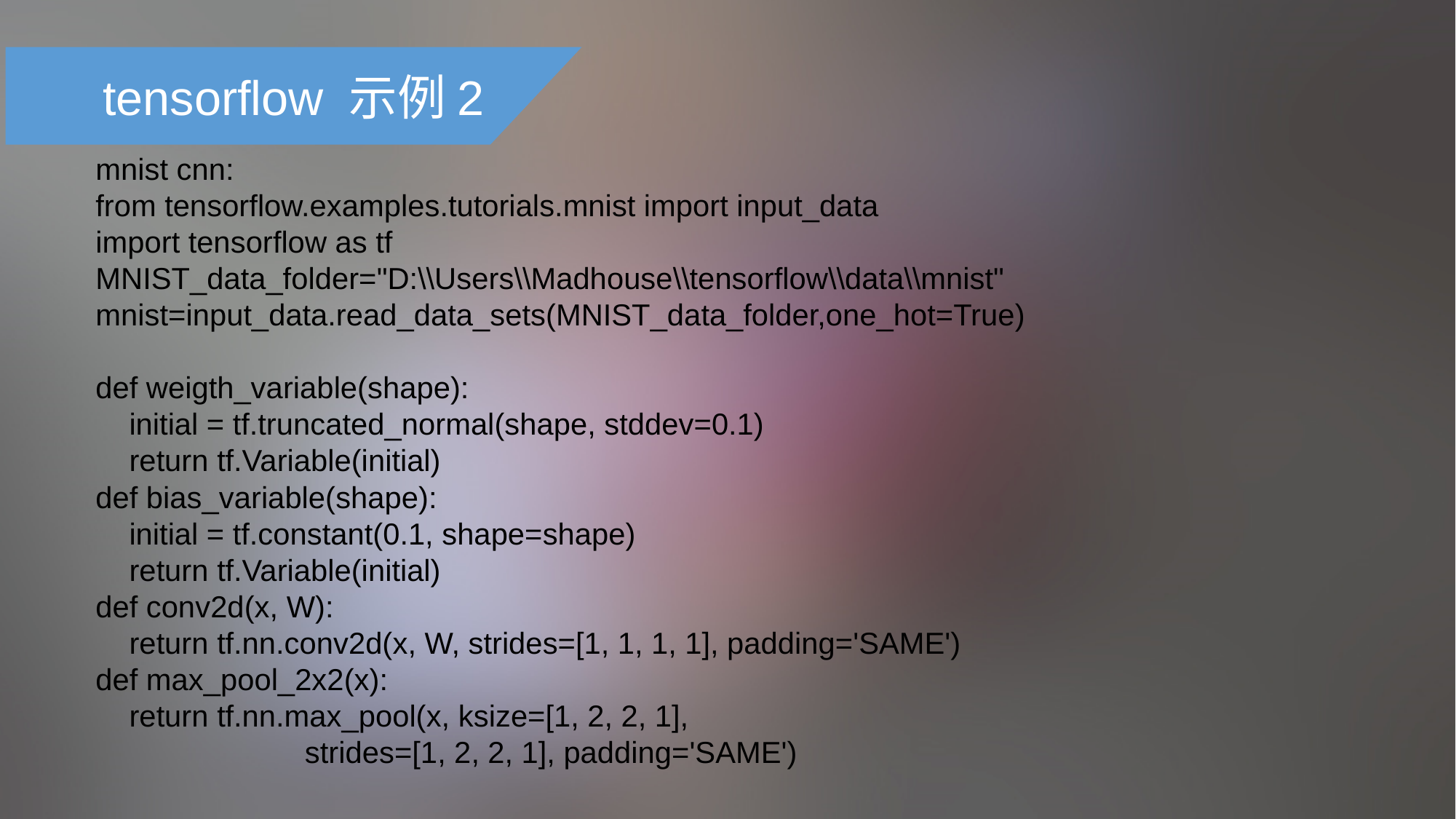

tensorflow 示例2
mnist cnn:
from tensorflow.examples.tutorials.mnist import input_data
import tensorflow as tf
MNIST_data_folder="D:\\Users\\Madhouse\\tensorflow\\data\\mnist"
mnist=input_data.read_data_sets(MNIST_data_folder,one_hot=True)

def weigth_variable(shape):
    initial = tf.truncated_normal(shape, stddev=0.1)
    return tf.Variable(initial)
def bias_variable(shape):
    initial = tf.constant(0.1, shape=shape)
    return tf.Variable(initial)
def conv2d(x, W):
    return tf.nn.conv2d(x, W, strides=[1, 1, 1, 1], padding='SAME')
def max_pool_2x2(x):
    return tf.nn.max_pool(x, ksize=[1, 2, 2, 1],
                         strides=[1, 2, 2, 1], padding='SAME')